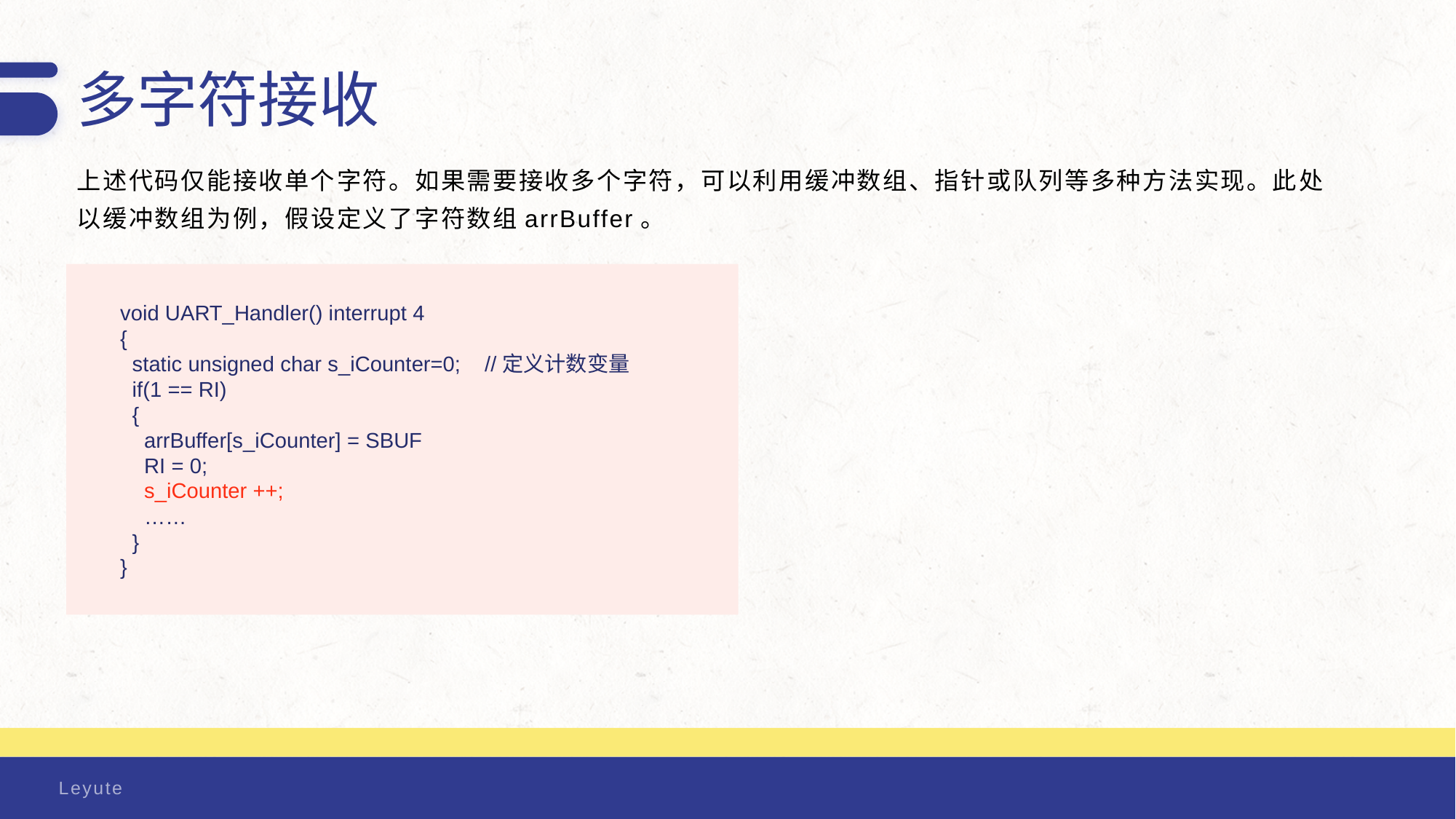

多字符接收
上述代码仅能接收单个字符。如果需要接收多个字符，可以利用缓冲数组、指针或队列等多种方法实现。此处以缓冲数组为例，假设定义了字符数组arrBuffer。
void UART_Handler() interrupt 4
{
  static unsigned char s_iCounter=0;    //定义计数变量
  if(1 == RI)
  {
    arrBuffer[s_iCounter] = SBUF
    RI = 0;
    s_iCounter ++;
    ……
  }
}